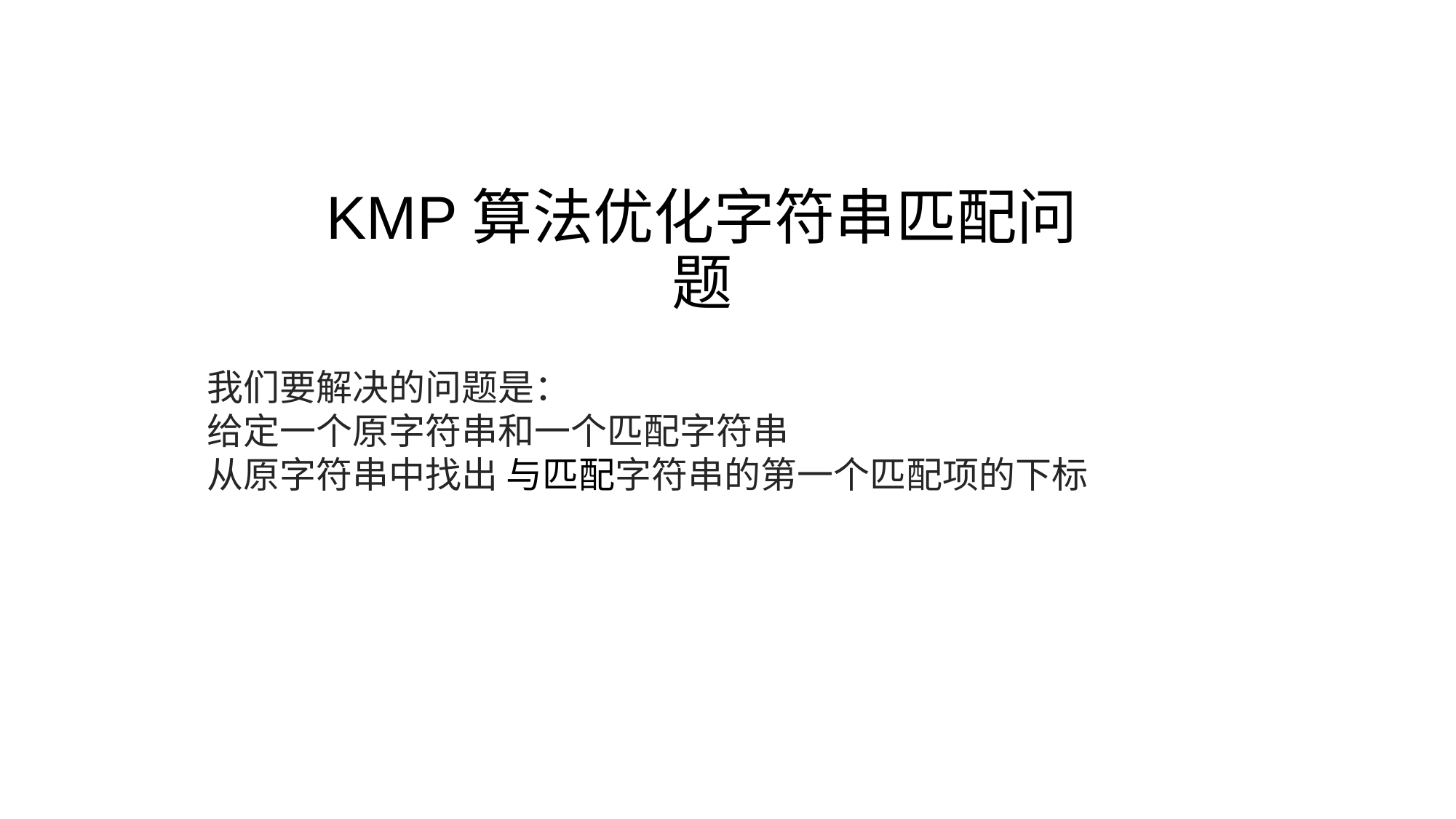

KMP算法优化字符串匹配问题
我们要解决的问题是：
给定一个原字符串和一个匹配字符串
从原字符串中找出 与匹配字符串的第一个匹配项的下标